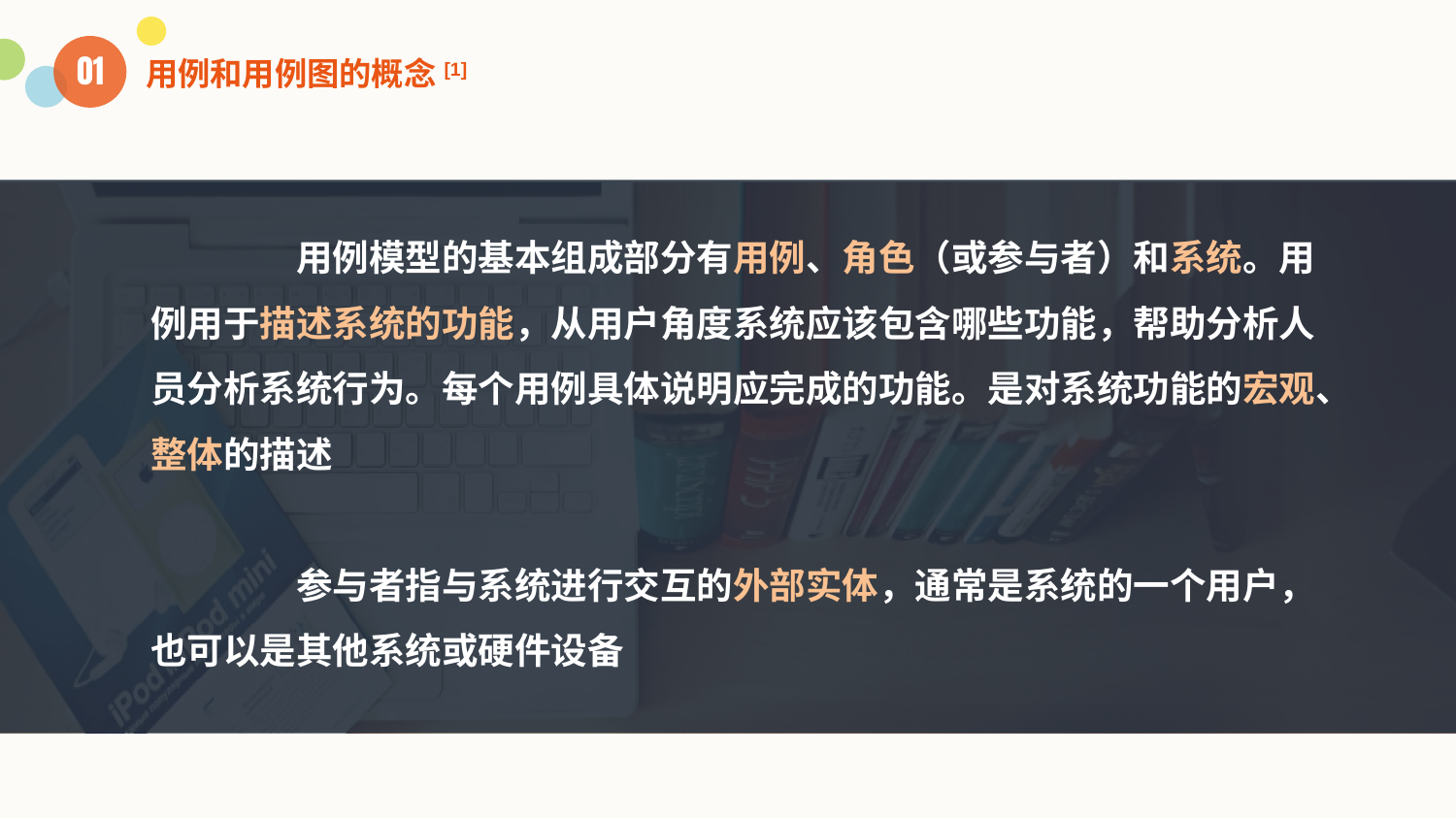

01
用例和用例图的概念[1]

	用例模型的基本组成部分有用例、角色（或参与者）和系统。用例用于描述系统的功能，从用户角度系统应该包含哪些功能，帮助分析人员分析系统行为。每个用例具体说明应完成的功能。是对系统功能的宏观、整体的描述

	参与者指与系统进行交互的外部实体，通常是系统的一个用户，也可以是其他系统或硬件设备